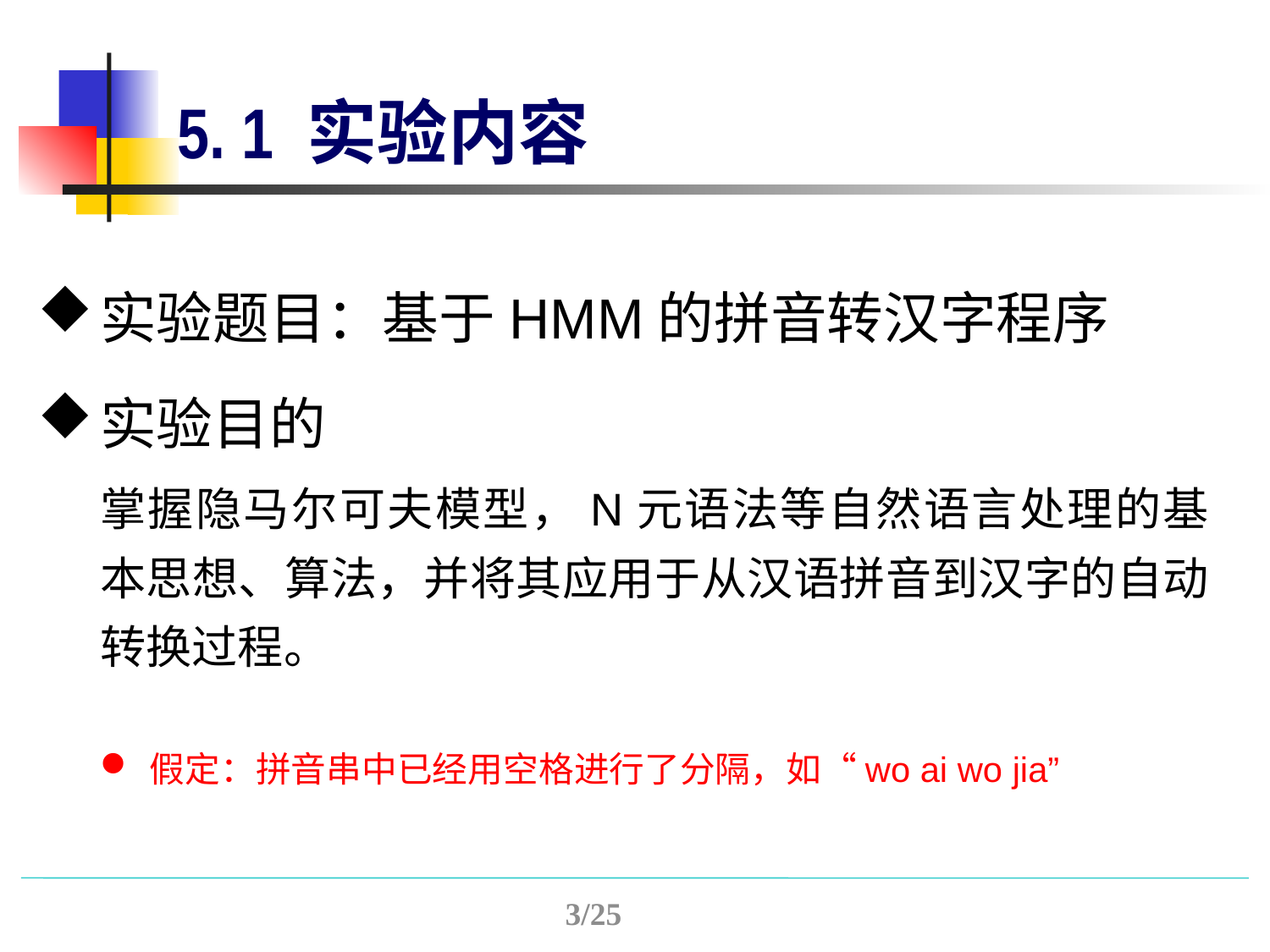

# 5. 1 实验内容
实验题目：基于HMM的拼音转汉字程序

实验目的
掌握隐马尔可夫模型，N元语法等自然语言处理的基本思想、算法，并将其应用于从汉语拼音到汉字的自动转换过程。

假定：拼音串中已经用空格进行了分隔，如“wo ai wo jia”